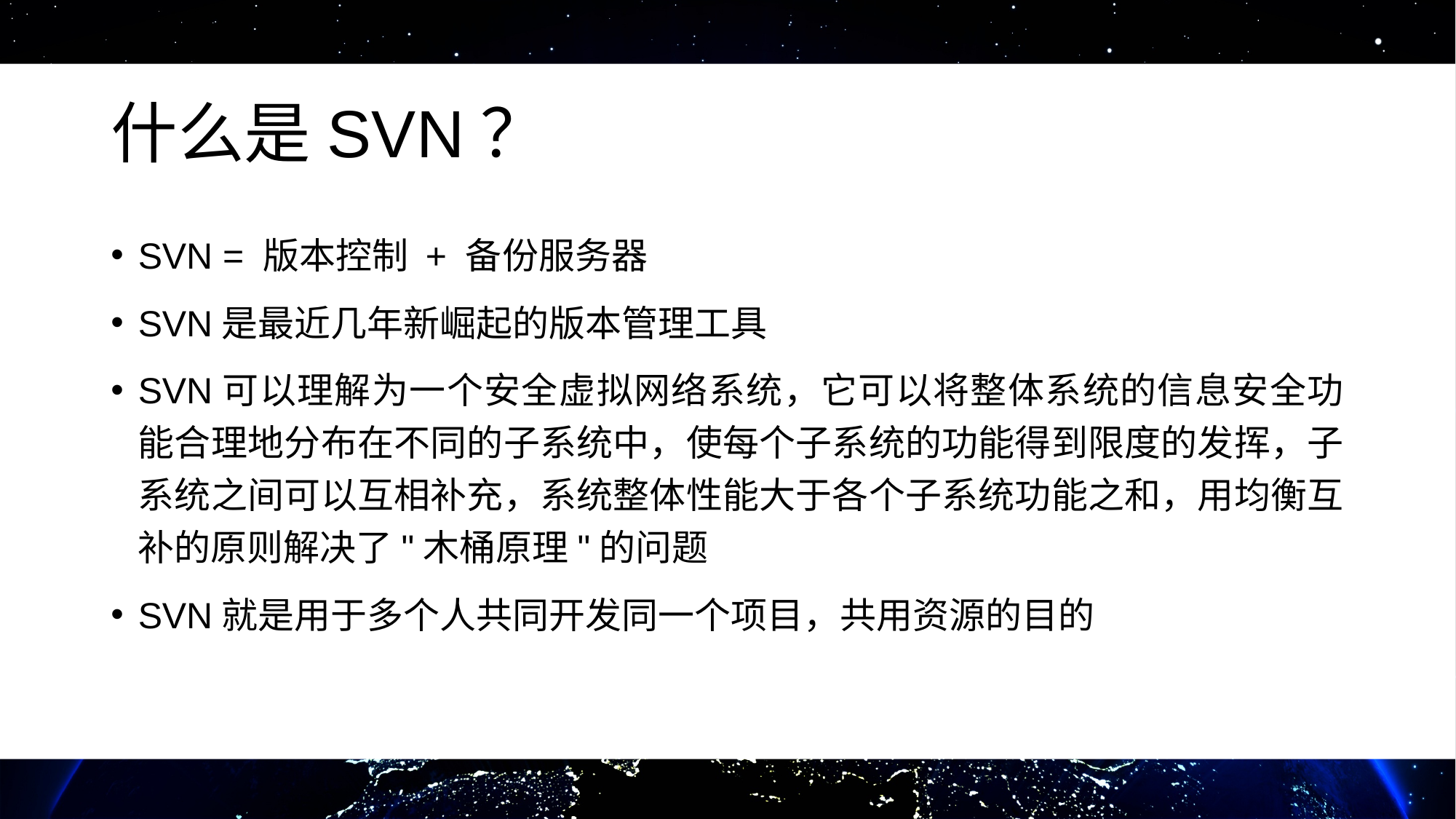

# 什么是SVN？
SVN = 版本控制 + 备份服务器
SVN是最近几年新崛起的版本管理工具
SVN可以理解为一个安全虚拟网络系统，它可以将整体系统的信息安全功能合理地分布在不同的子系统中，使每个子系统的功能得到限度的发挥，子系统之间可以互相补充，系统整体性能大于各个子系统功能之和，用均衡互补的原则解决了"木桶原理"的问题
SVN就是用于多个人共同开发同一个项目，共用资源的目的